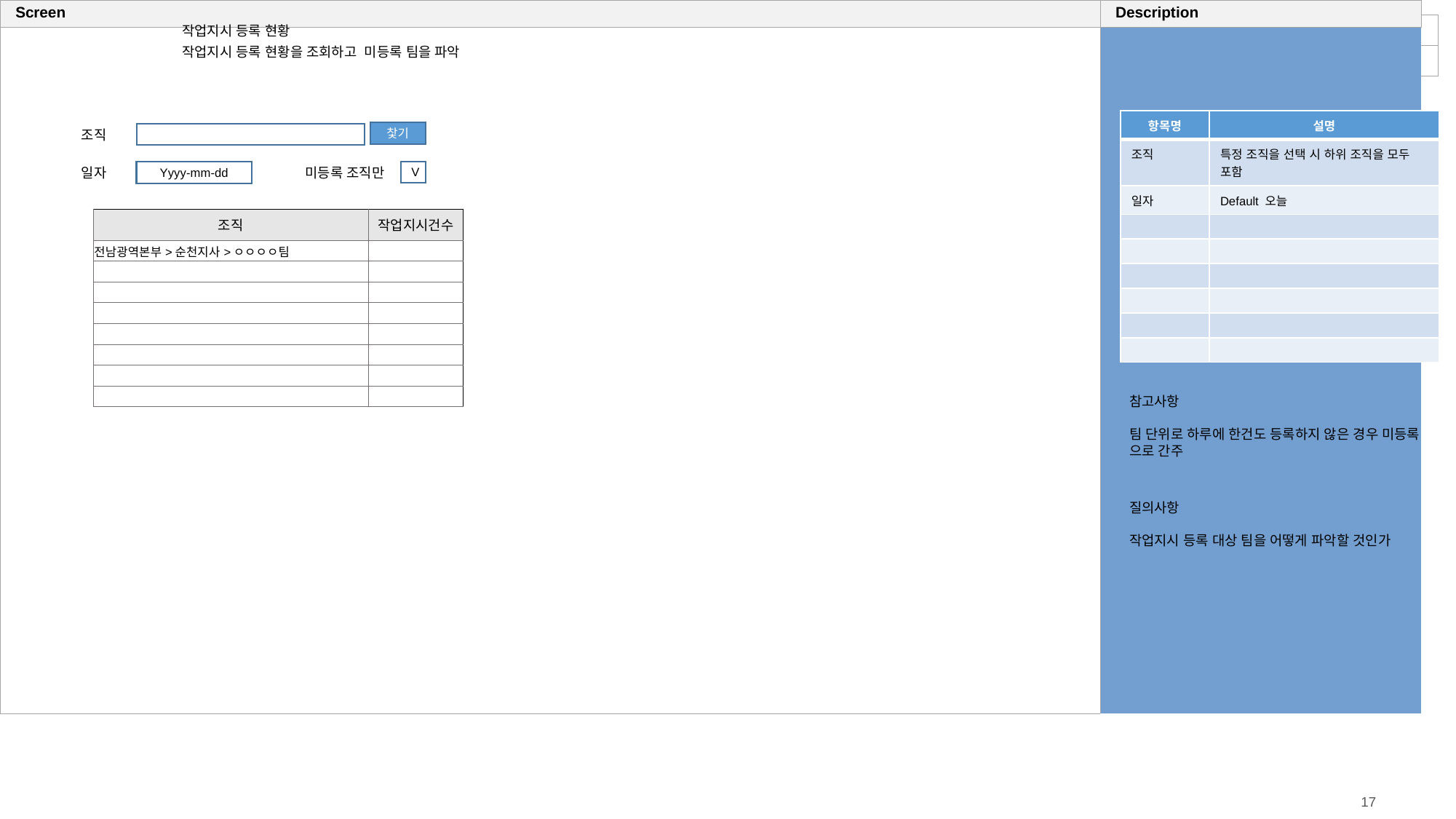

작업지시 등록 현황
작업지시 등록 현황을 조회하고  미등록 팀을 파악
| 항목명 | 설명 |
| --- | --- |
| 조직 | 특정 조직을 선택 시 하위 조직을 모두 포함 |
| 일자 | Default 오늘 |
|  |  |
|  |  |
|  |  |
|  |  |
|  |  |
|  |  |
찿기
조직

V
일자
미등록 조직만
Yyyy-mm-dd
| 조직 | 작업지시건수 |
| --- | --- |
| 전남광역본부>순천지사>ㅇㅇㅇㅇ팀 |  |
|  |  |
|  |  |
|  |  |
|  |  |
|  |  |
|  |  |
|  |  |
참고사항

팀 단위로 하루에 한건도 등록하지 않은 경우 미등록 으로 간주
질의사항

작업지시 등록 대상 팀을 어떻게 파악할 것인가